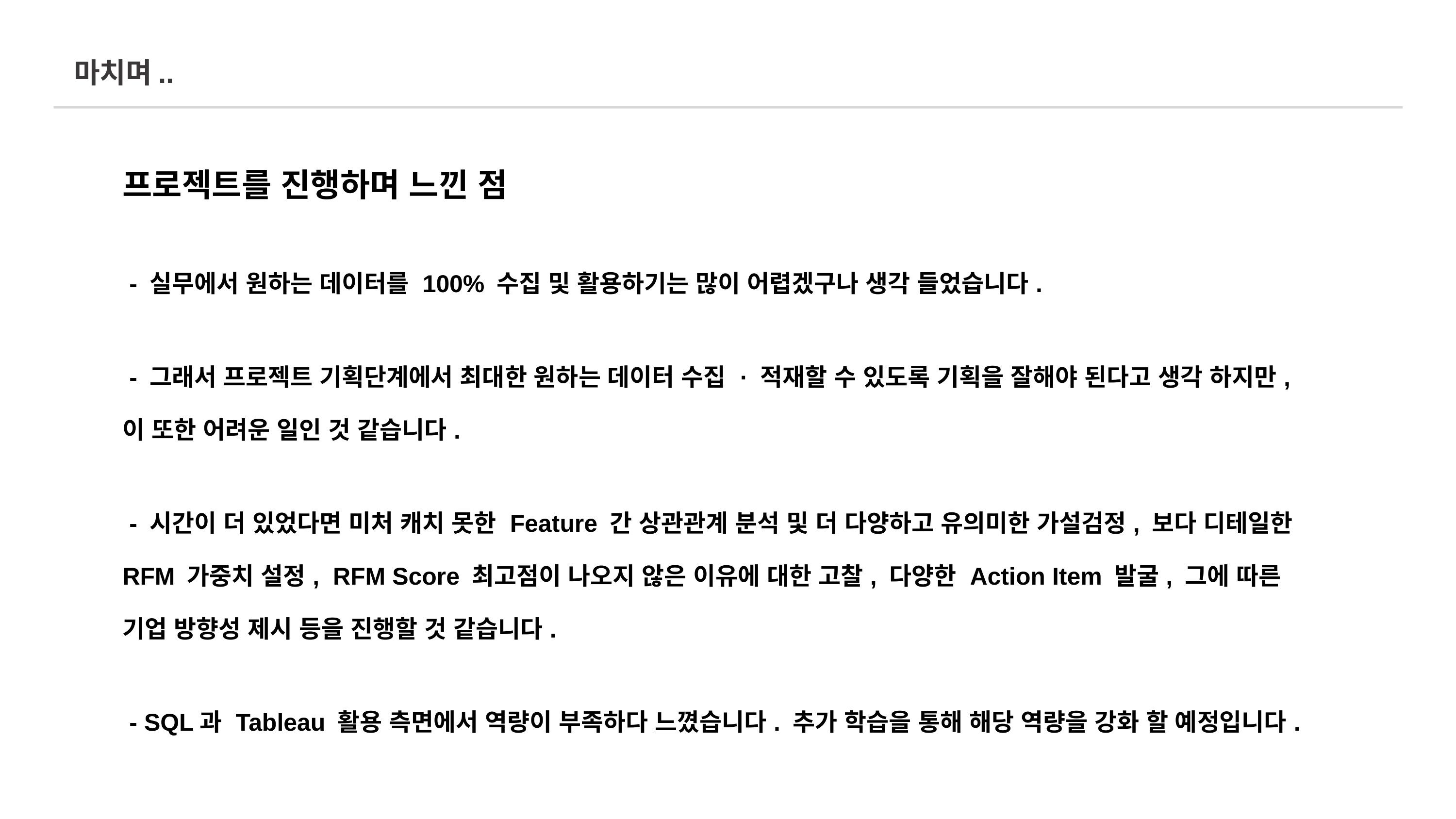

마치며..

| 프로젝트를 진행하며 느낀 점 - 실무에서 원하는 데이터를 100% 수집 및 활용하기는 많이 어렵겠구나 생각 들었습니다. - 그래서 프로젝트 기획단계에서 최대한 원하는 데이터 수집 · 적재할 수 있도록 기획을 잘해야 된다고 생각 하지만, 이 또한 어려운 일인 것 같습니다. - 시간이 더 있었다면 미처 캐치 못한 Feature 간 상관관계 분석 및 더 다양하고 유의미한 가설검정, 보다 디테일한 RFM 가중치 설정, RFM Score 최고점이 나오지 않은 이유에 대한 고찰, 다양한 Action Item 발굴, 그에 따른 기업 방향성 제시 등을 진행할 것 같습니다. - SQL과 Tableau 활용 측면에서 역량이 부족하다 느꼈습니다. 추가 학습을 통해 해당 역량을 강화 할 예정입니다. |
| --- |